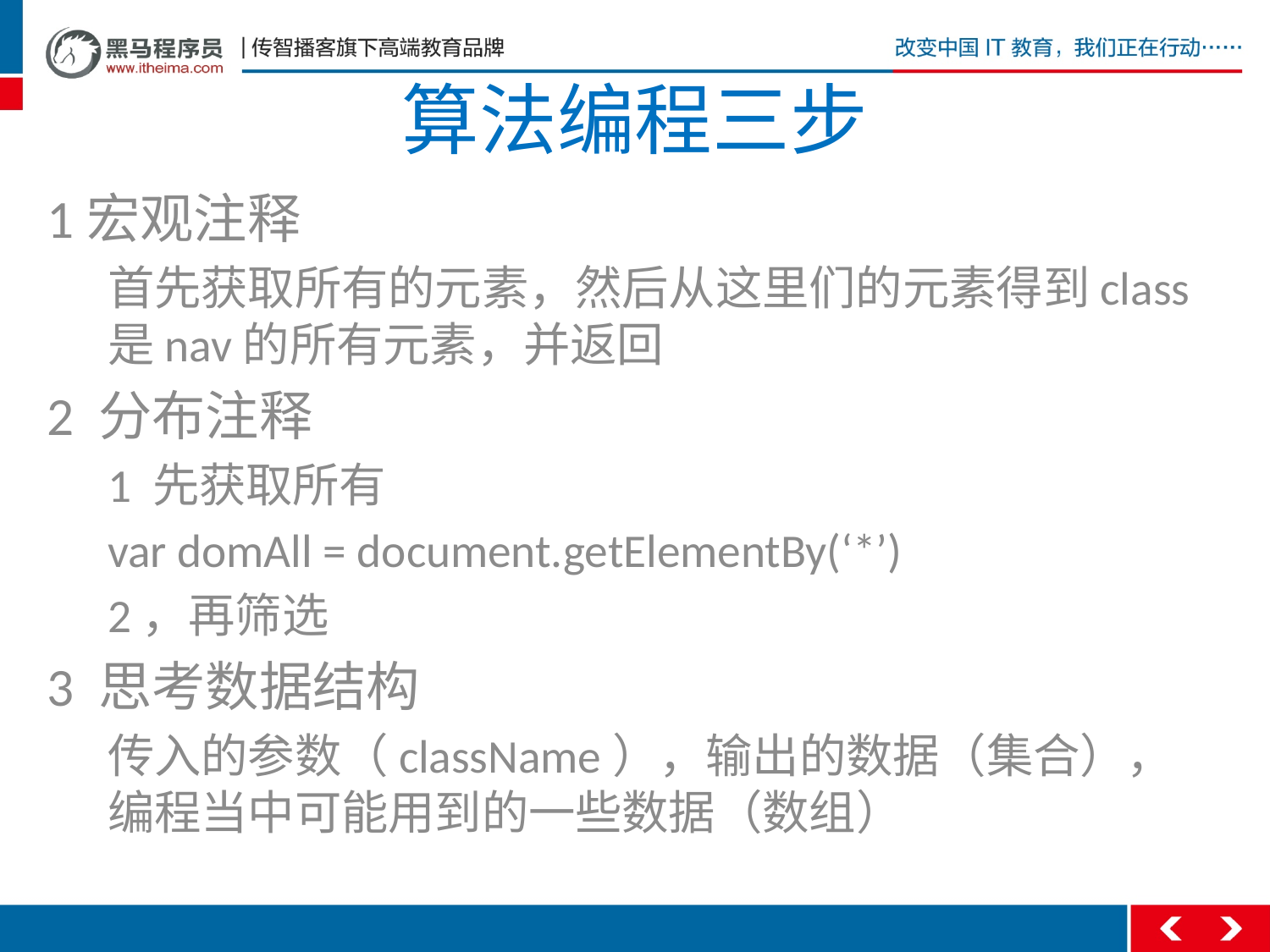

# 算法编程三步
1宏观注释
首先获取所有的元素，然后从这里们的元素得到class是nav的所有元素，并返回
2 分布注释
1 先获取所有
var domAll = document.getElementBy(‘*’)
2，再筛选
3 思考数据结构
传入的参数（className），输出的数据（集合），编程当中可能用到的一些数据（数组）